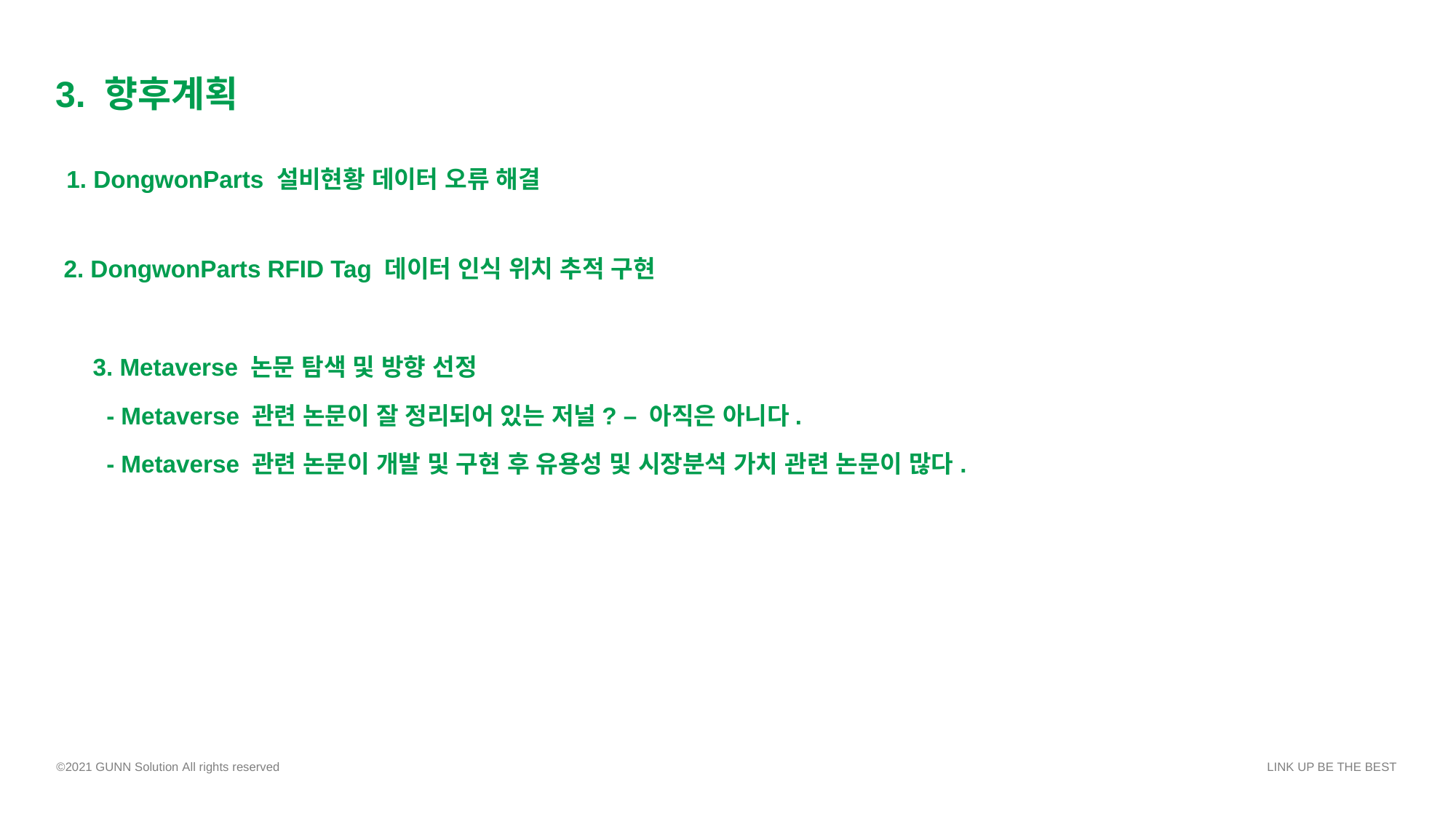

3. 향후계획
1. DongwonParts 설비현황 데이터 오류 해결
2. DongwonParts RFID Tag 데이터 인식 위치 추적 구현
3. Metaverse 논문 탐색 및 방향 선정
  - Metaverse 관련 논문이 잘 정리되어 있는 저널? – 아직은 아니다.
  - Metaverse 관련 논문이 개발 및 구현 후 유용성 및 시장분석 가치 관련 논문이 많다.